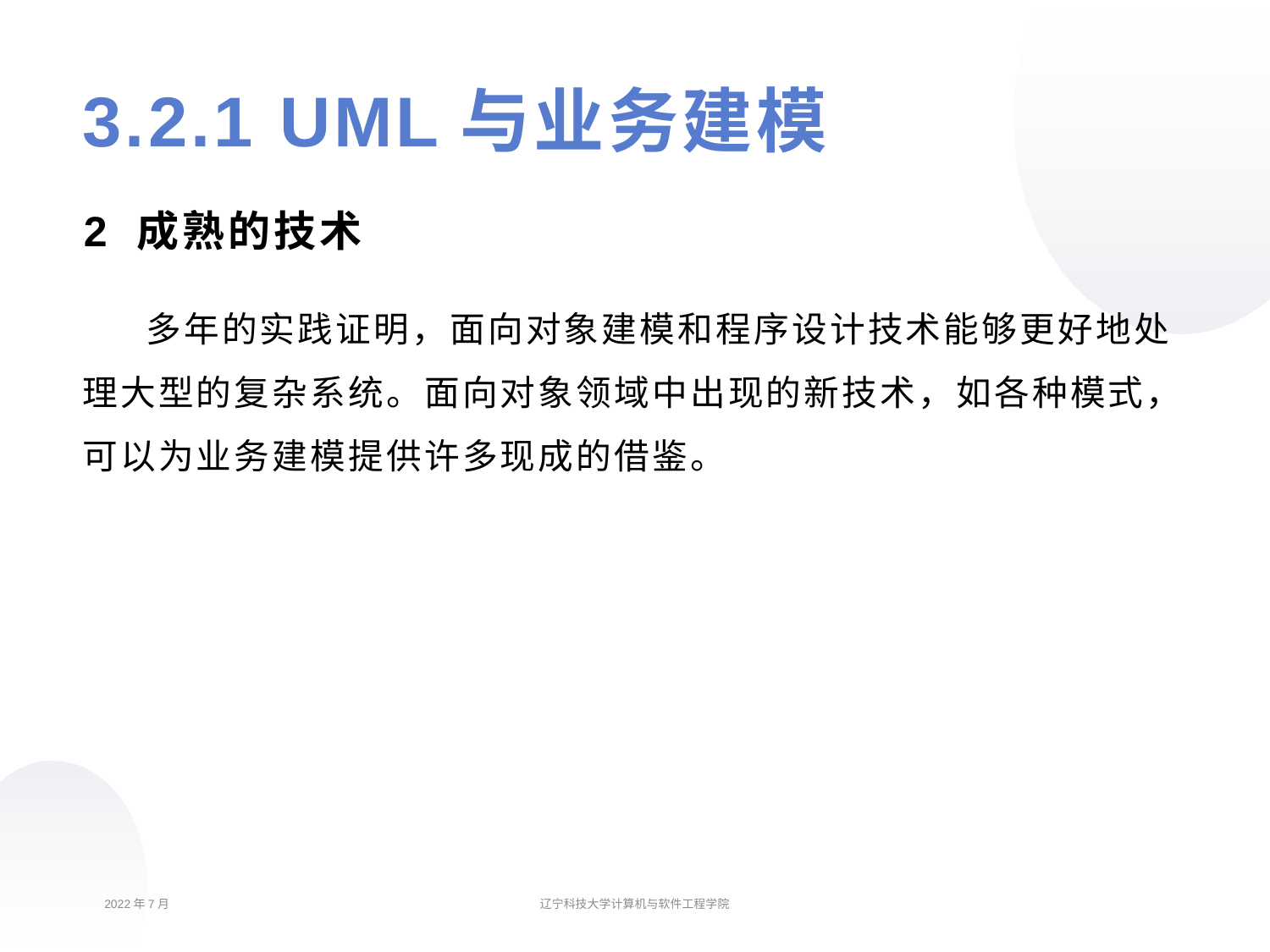

# 3.2.1 UML与业务建模
2 成熟的技术

多年的实践证明，面向对象建模和程序设计技术能够更好地处理大型的复杂系统。面向对象领域中出现的新技术，如各种模式，可以为业务建模提供许多现成的借鉴。

2022年7月
辽宁科技大学计算机与软件工程学院
36